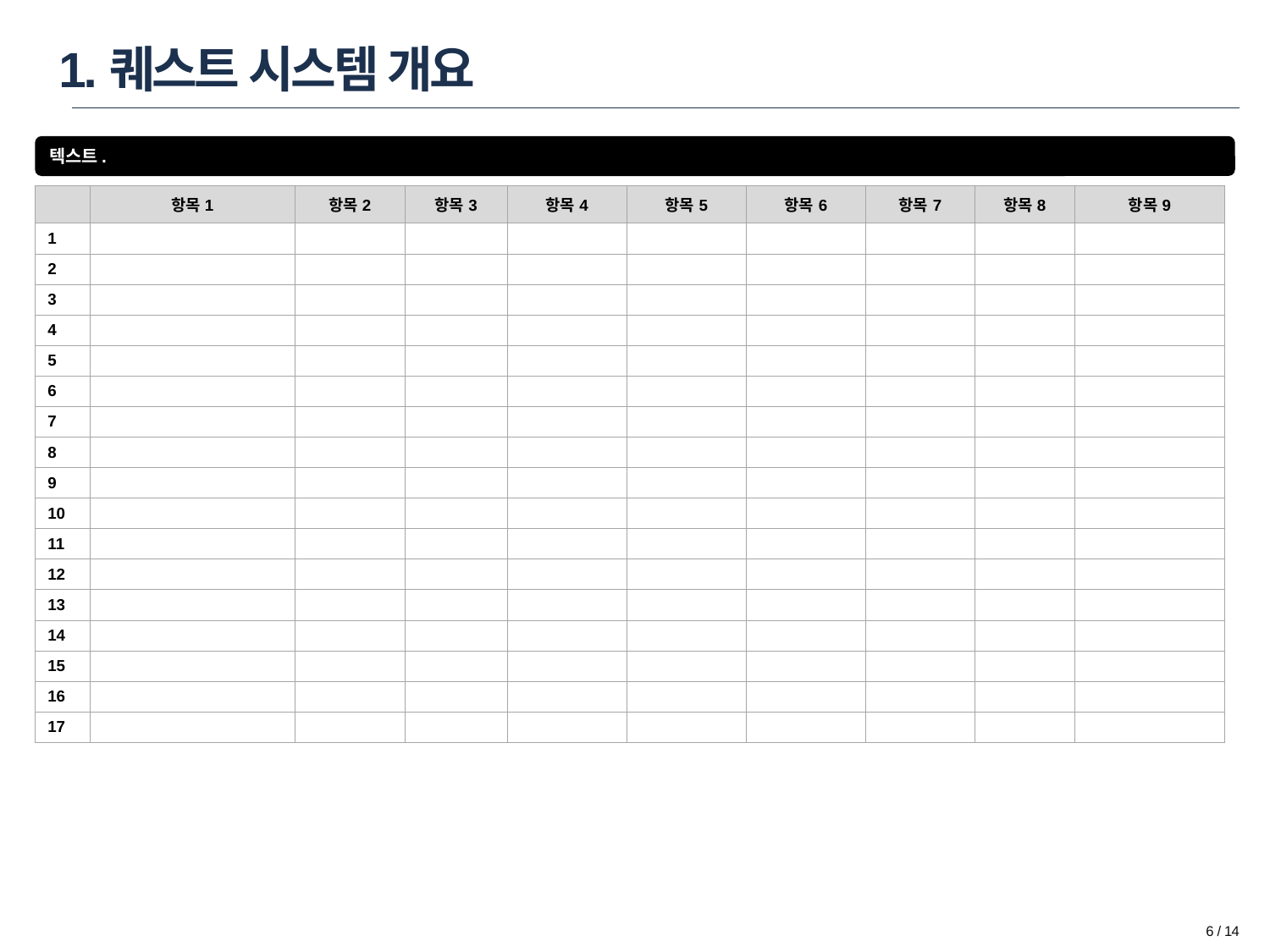

# 1.퀘스트 시스템 개요
텍스트.
|  | 항목1 | 항목2 | 항목3 | 항목4 | 항목5 | 항목6 | 항목7 | 항목8 | 항목9 |
| --- | --- | --- | --- | --- | --- | --- | --- | --- | --- |
| 1 |  |  |  |  |  |  |  |  |  |
| 2 |  |  |  |  |  |  |  |  |  |
| 3 |  |  |  |  |  |  |  |  |  |
| 4 |  |  |  |  |  |  |  |  |  |
| 5 |  |  |  |  |  |  |  |  |  |
| 6 |  |  |  |  |  |  |  |  |  |
| 7 |  |  |  |  |  |  |  |  |  |
| 8 |  |  |  |  |  |  |  |  |  |
| 9 |  |  |  |  |  |  |  |  |  |
| 10 |  |  |  |  |  |  |  |  |  |
| 11 |  |  |  |  |  |  |  |  |  |
| 12 |  |  |  |  |  |  |  |  |  |
| 13 |  |  |  |  |  |  |  |  |  |
| 14 |  |  |  |  |  |  |  |  |  |
| 15 |  |  |  |  |  |  |  |  |  |
| 16 |  |  |  |  |  |  |  |  |  |
| 17 |  |  |  |  |  |  |  |  |  |
6 / 14